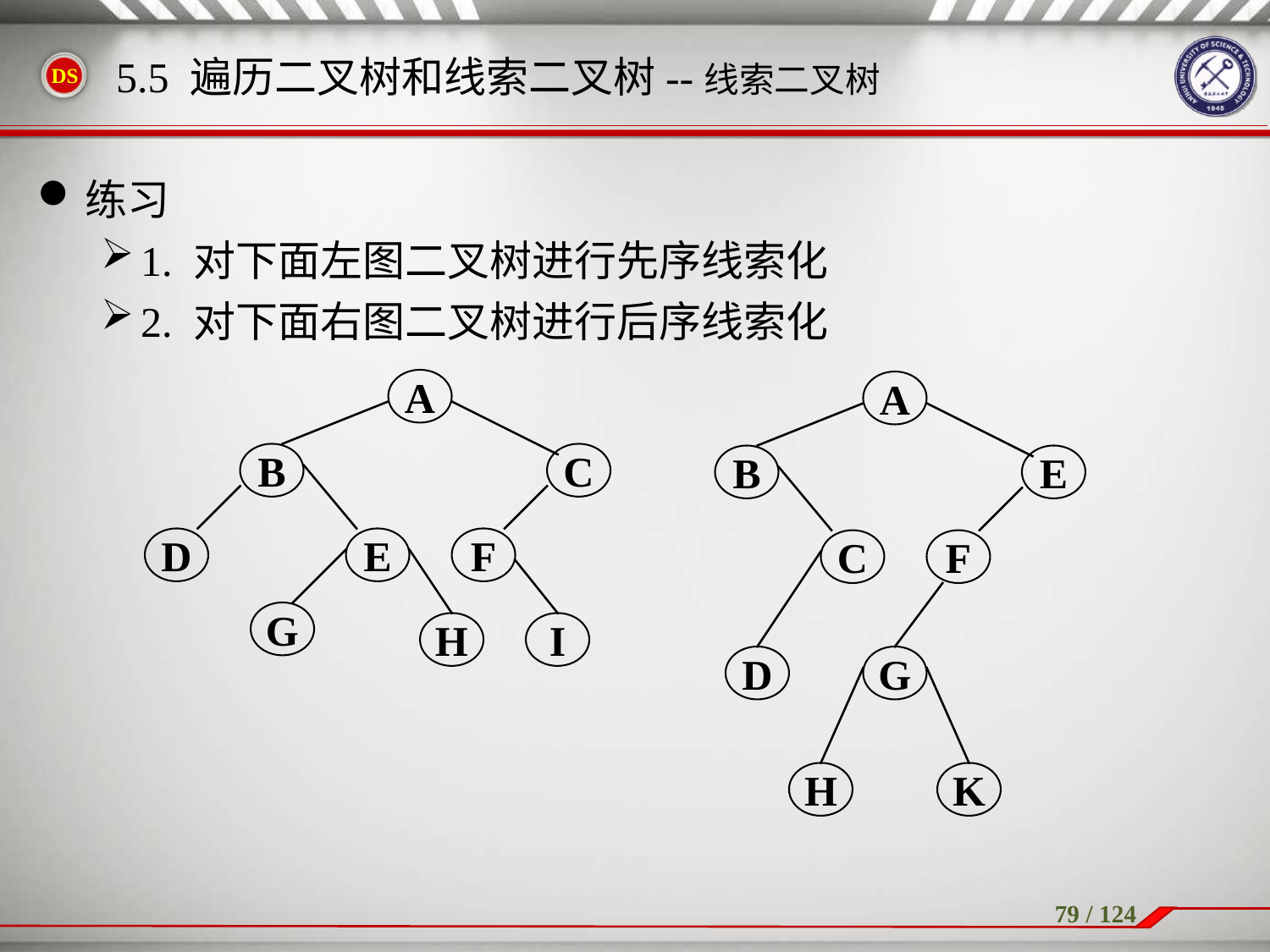

练习
1. 对下面左图二叉树进行先序线索化
2. 对下面右图二叉树进行后序线索化

5.5 遍历二叉树和线索二叉树--线索二叉树
A

B
C

D
E
F

G
H
I
A

B
E

C
F

D
G

H
K